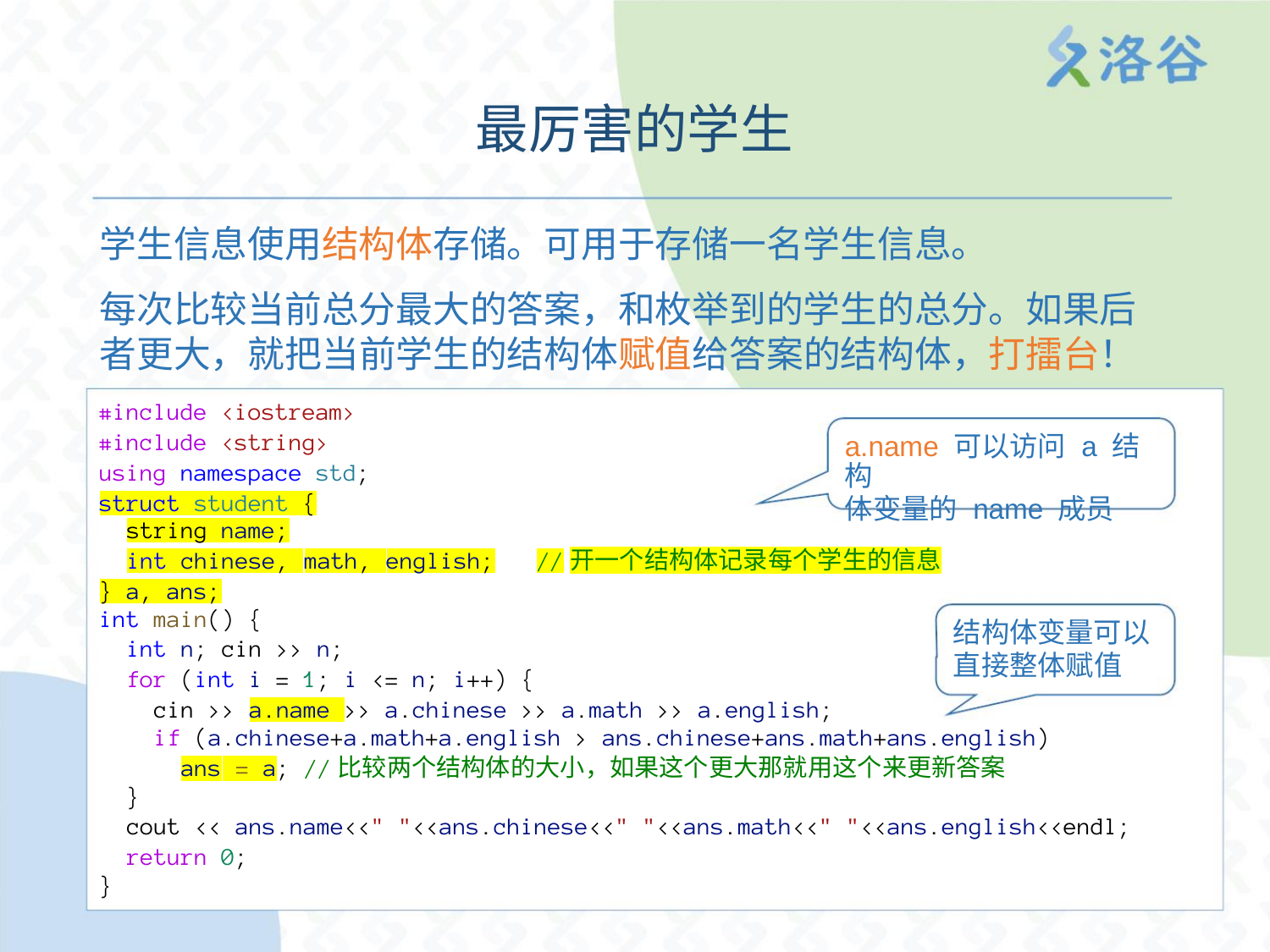

最厉害的学生
学生信息使用结构体存储。可用于存储一名学生信息。
每次比较当前总分最大的答案，和枚举到的学生的总分。如果后
者更大，就把当前学生的结构体赋值给答案的结构体，打擂台！
#include <iostream>
#include <string>
using namespace std;
struct student {
a.name 可以访问 a 结构
体变量的 name 成员
string name;
int chinese, math, english;
} a, ans;
//开一个结构体记录每个学生的信息
int main() {
结构体变量可以
直接整体赋值
int n; cin >> n;
for (int i = 1; i <= n; i++) {
cin >> a.name >> a.chinese >> a.math >> a.english;
if (a.chinese+a.math+a.english > ans.chinese+ans.math+ans.english)
ans = a; //比较两个结构体的大小，如果这个更大那就用这个来更新答案
}
cout << ans.name<<" "<<ans.chinese<<" "<<ans.math<<" "<<ans.english<<endl;
return 0;
}